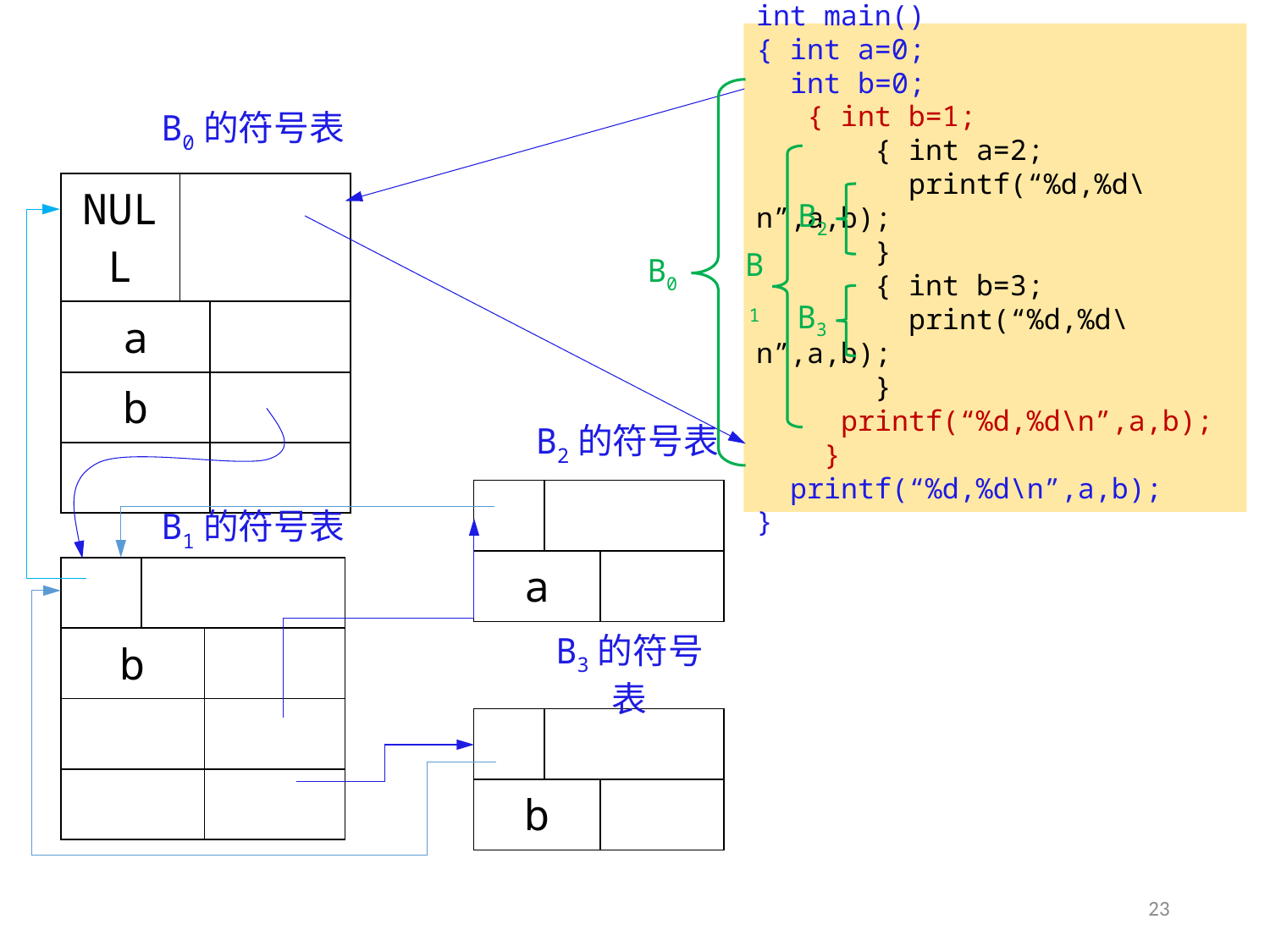

int main()
{ int a=0;
  int b=0;
   { int b=1;
       { int a=2;
         printf(“%d,%d\n”,a,b);
       }
       { int b=3;
         print(“%d,%d\n”,a,b);
       }
     printf(“%d,%d\n”,a,b);
    }
  printf(“%d,%d\n”,a,b);
}

B0
B0的符号表

B1
| NULL |  |  |
| --- | --- | --- |
| a |  |  |
| b |  |  |
|  |  |  |

B2
B3

B2的符号表

|  |  |  |
| --- | --- | --- |
| a |  |  |
B1的符号表

|  |  |  |
| --- | --- | --- |
| b |  |  |
|  |  |  |
|  |  |  |

B3的符号表
|  |  |  |
| --- | --- | --- |
| b |  |  |
23